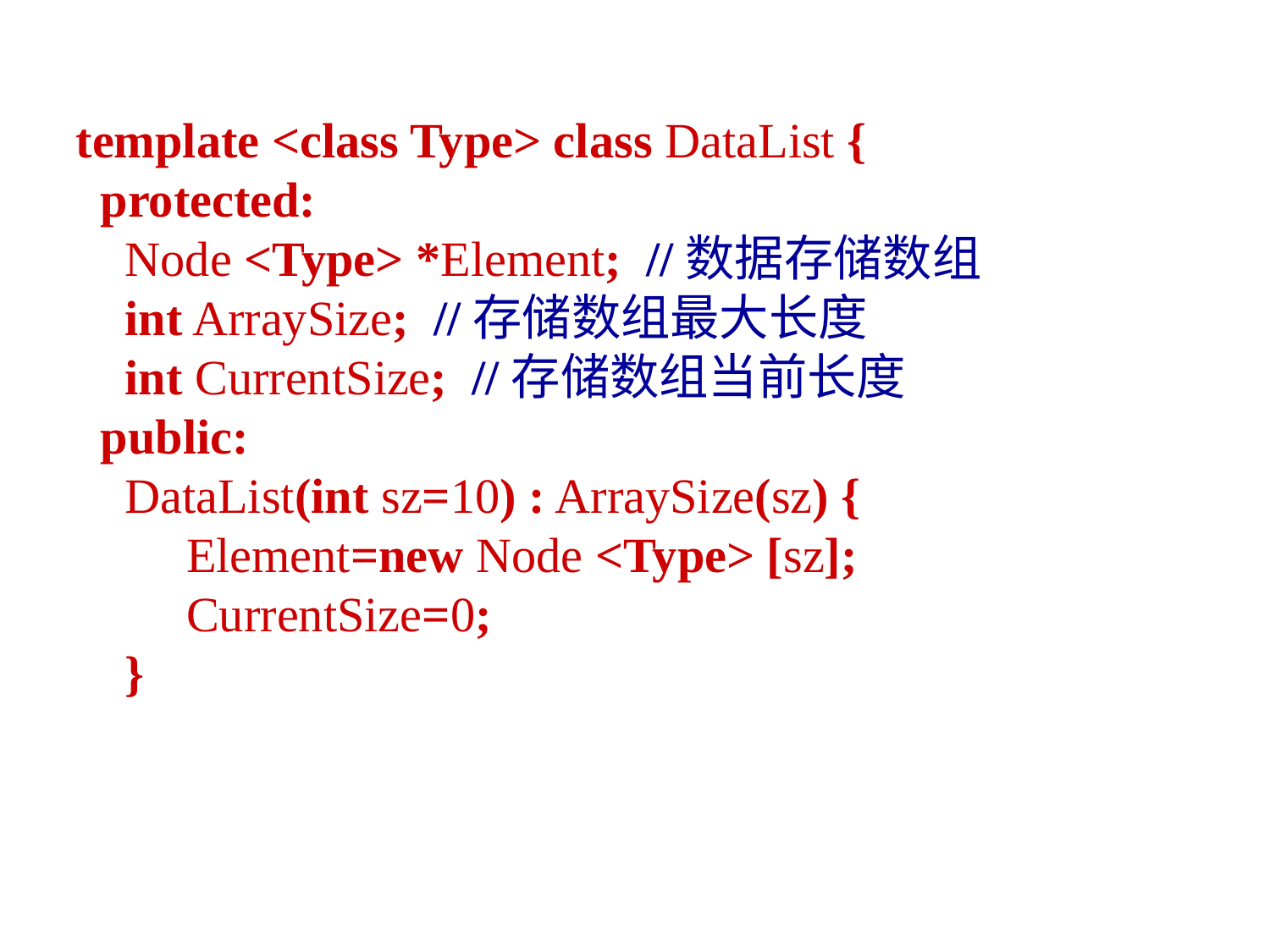

template <class Type> class DataList {
  protected:
    Node <Type> *Element;  //数据存储数组
    int ArraySize;  //存储数组最大长度
    int CurrentSize;  //存储数组当前长度
  public:
    DataList(int sz=10) : ArraySize(sz) {
         Element=new Node <Type> [sz];
         CurrentSize=0;
    }

8